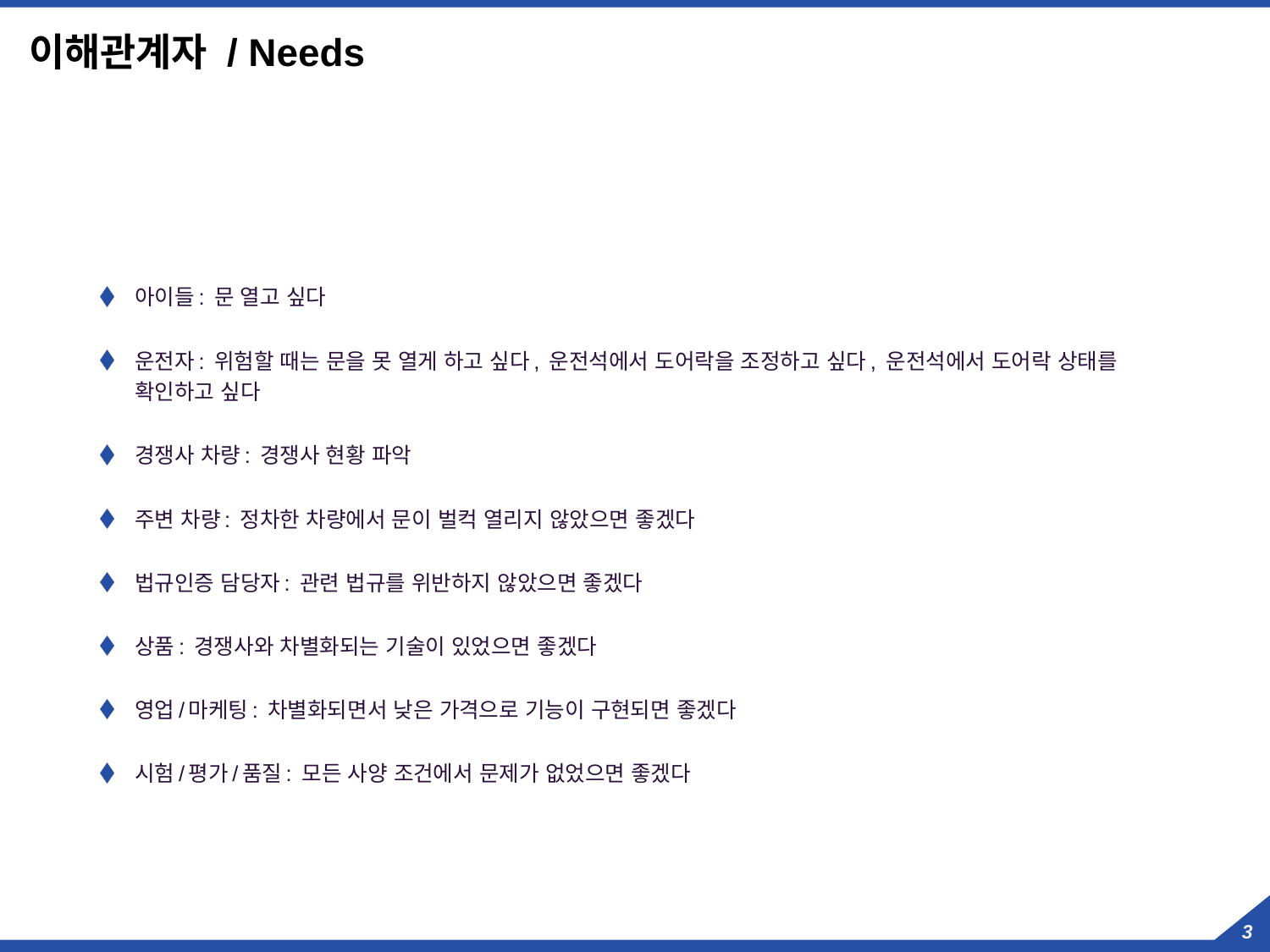

# 이해관계자 / Needs
아이들: 문 열고 싶다
운전자: 위험할 때는 문을 못 열게 하고 싶다, 운전석에서 도어락을 조정하고 싶다, 운전석에서 도어락 상태를 확인하고 싶다
경쟁사 차량: 경쟁사 현황 파악
주변 차량: 정차한 차량에서 문이 벌컥 열리지 않았으면 좋겠다
법규인증 담당자: 관련 법규를 위반하지 않았으면 좋겠다
상품: 경쟁사와 차별화되는 기술이 있었으면 좋겠다
영업/마케팅: 차별화되면서 낮은 가격으로 기능이 구현되면 좋겠다
시험/평가/품질: 모든 사양 조건에서 문제가 없었으면 좋겠다